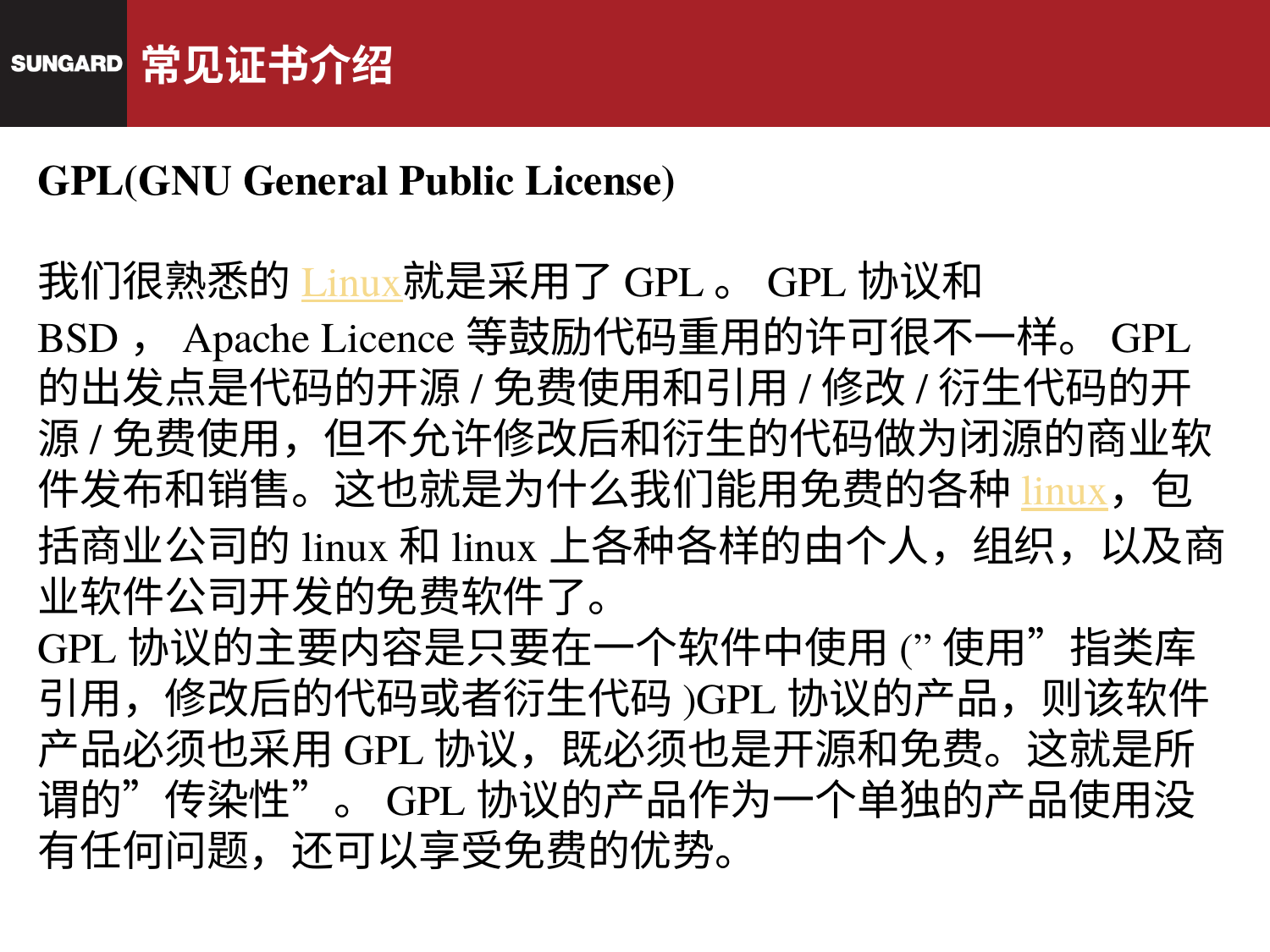

# 常见证书介绍
GPL(GNU General Public License)

我们很熟悉的Linux就是采用了GPL。GPL协议和BSD，Apache Licence等鼓励代码重用的许可很不一样。GPL的出发点是代码的开源/免费使用和引用/修改/衍生代码的开源/免费使用，但不允许修改后和衍生的代码做为闭源的商业软件发布和销售。这也就是为什么我们能用免费的各种linux，包括商业公司的linux和linux上各种各样的由个人，组织，以及商业软件公司开发的免费软件了。
GPL协议的主要内容是只要在一个软件中使用(”使用”指类库引用，修改后的代码或者衍生代码)GPL协议的产品，则该软件产品必须也采用GPL协议，既必须也是开源和免费。这就是所谓的”传染性”。GPL协议的产品作为一个单独的产品使用没有任何问题，还可以享受免费的优势。